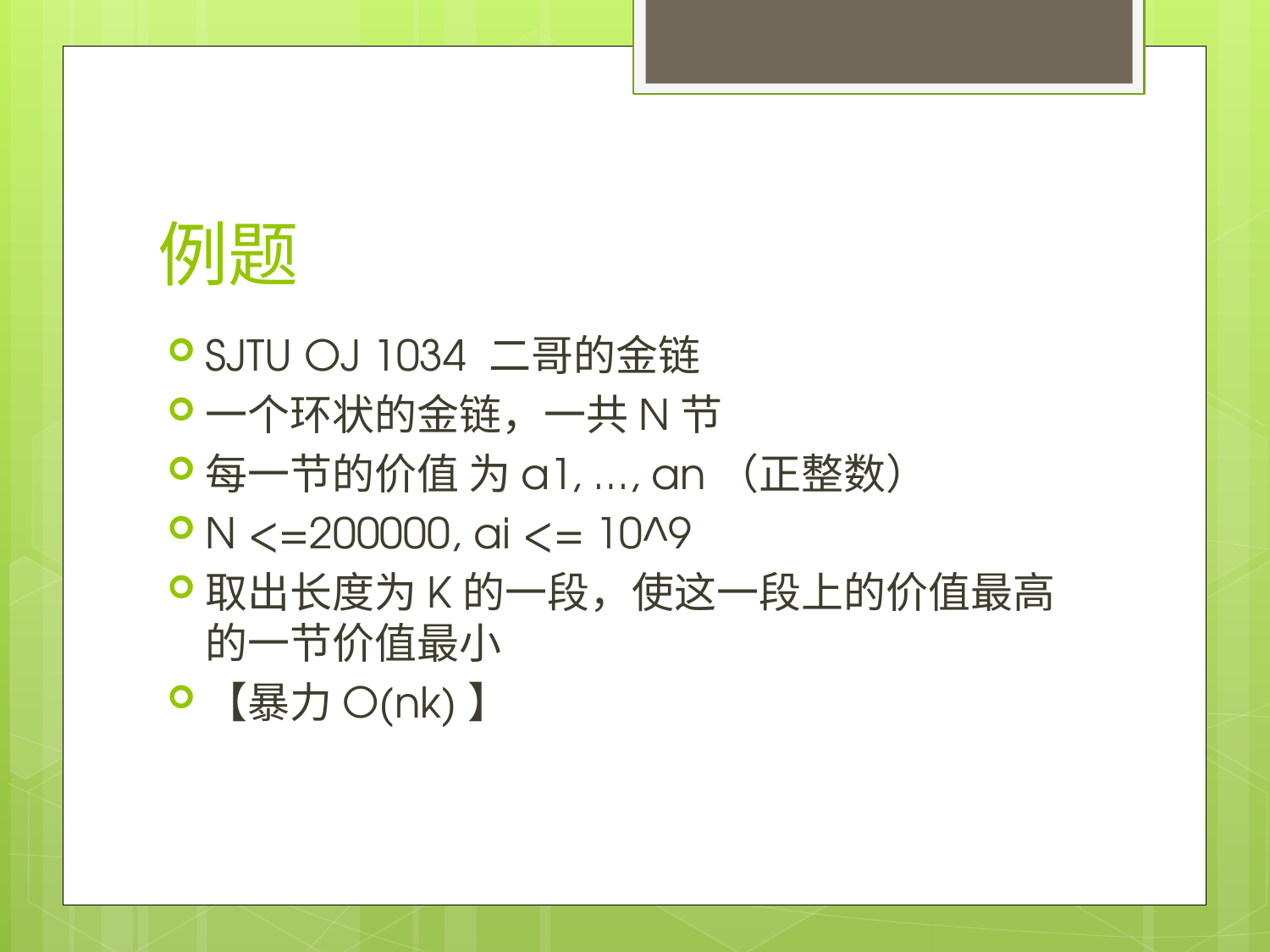

# 例题
SJTU OJ 1034 二哥的金链
一个环状的金链，一共N节
每一节的价值 为a1, …, an（正整数）
N <=200000, ai <= 10^9
取出长度为K的一段，使这一段上的价值最高的一节价值最小
【暴力O(nk)】